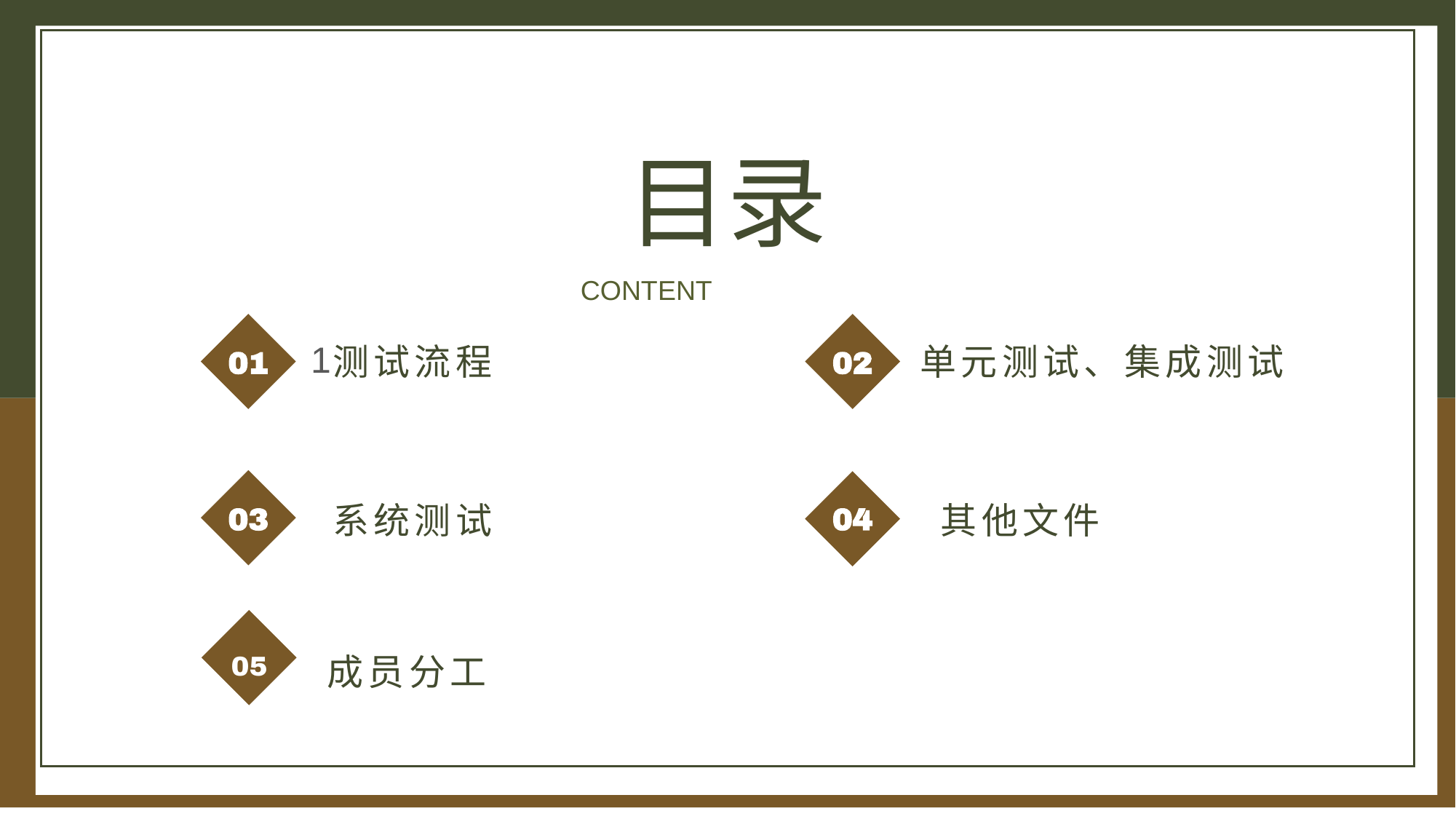

目录
CONTENT

01

1
02

03

04

单元测试、集成测试
测试流程
系统测试
其他文件

05
成员分工
05